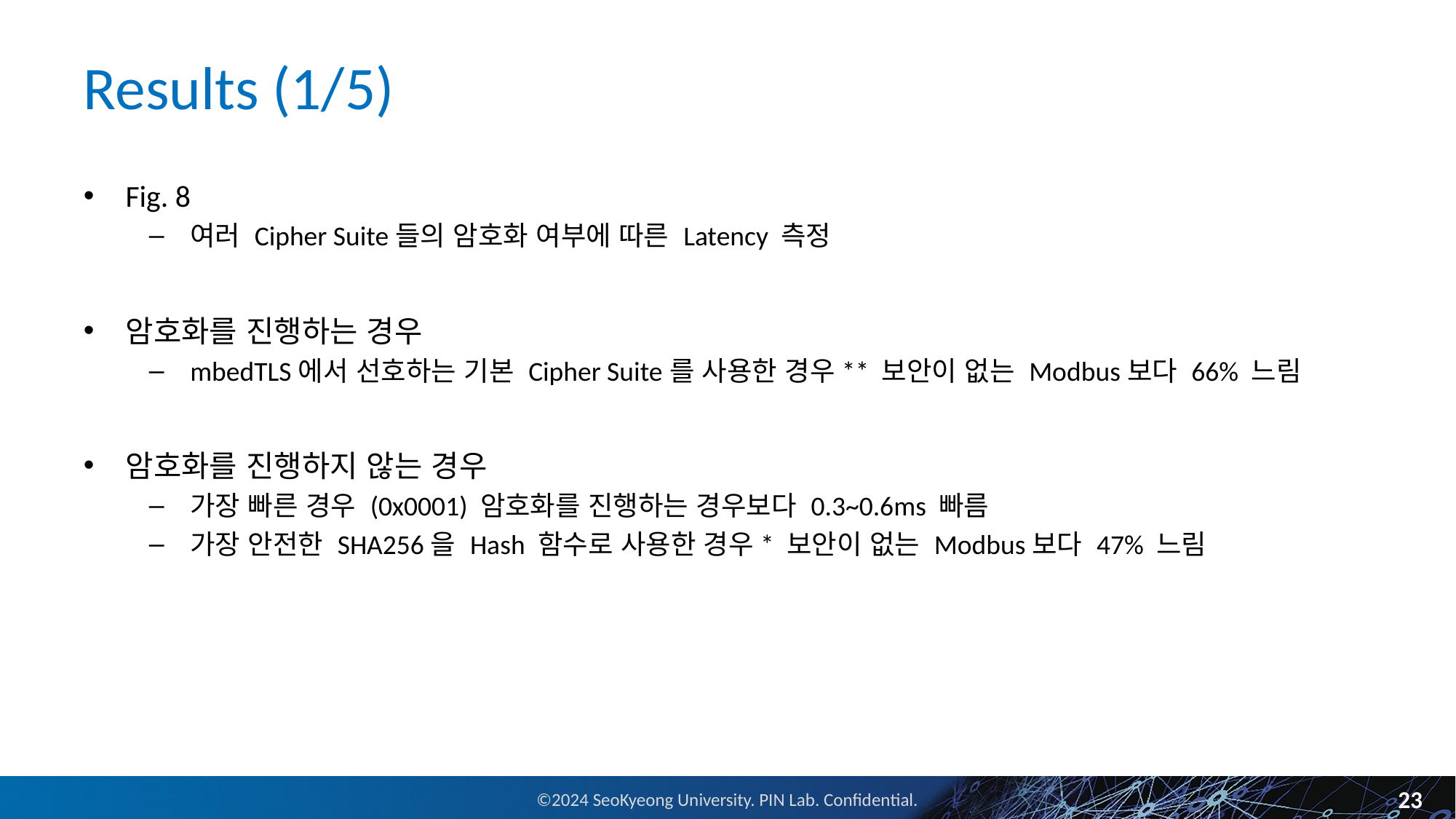

# Results (1/5)
Fig. 8
여러 Cipher Suite들의 암호화 여부에 따른 Latency 측정

암호화를 진행하는 경우
mbedTLS에서 선호하는 기본 Cipher Suite를 사용한 경우** 보안이 없는 Modbus보다 66% 느림

암호화를 진행하지 않는 경우
가장 빠른 경우 (0x0001) 암호화를 진행하는 경우보다 0.3~0.6ms 빠름
가장 안전한 SHA256을 Hash 함수로 사용한 경우* 보안이 없는 Modbus보다 47% 느림

23